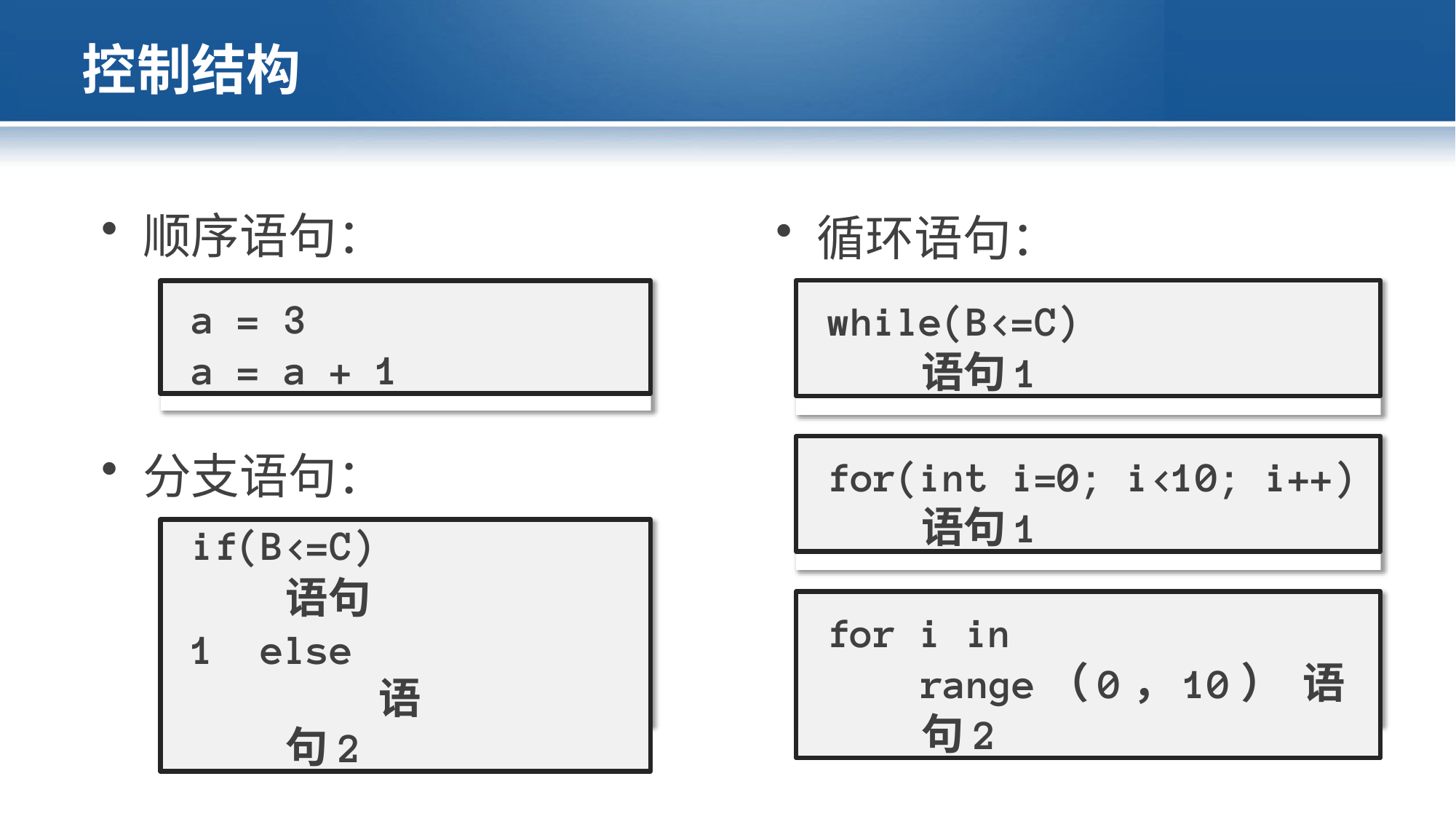

# 控制结构
顺序语句：
循环语句：

a = 3
a = a + 1
while(B<=C)
语句1

for(int i=0; i<10; i++)
语句1
分支语句：

if(B<=C)
语句1  else
语句2

for i in range（0，10）  语句2